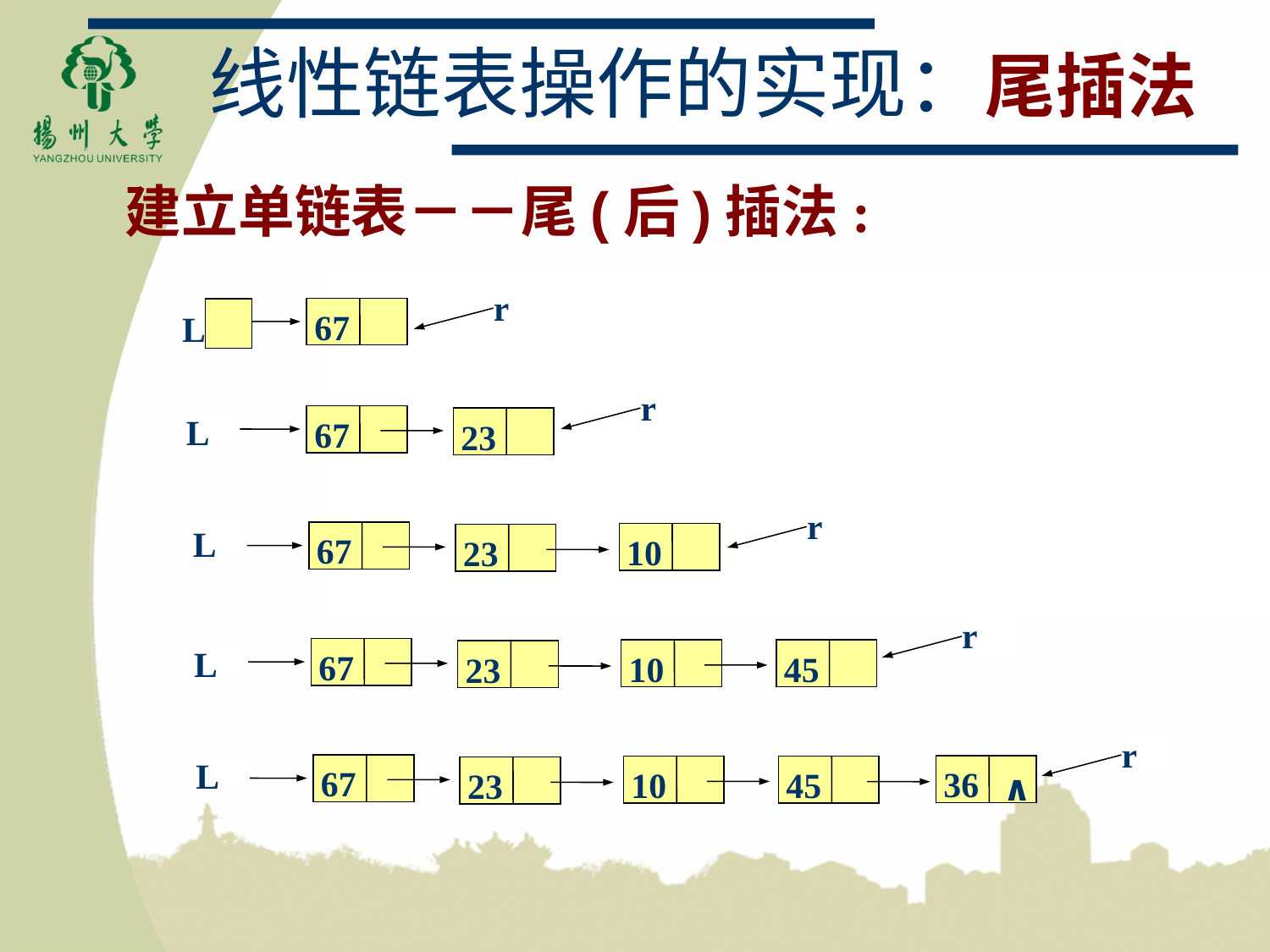

# 线性链表操作的实现：尾插法
建立单链表－－尾(后)插法:
r

67

L

r

67

23

L

r

L

67

10

23

r

67

10

45

23

L

r

L

67

36
∧

10

45

23